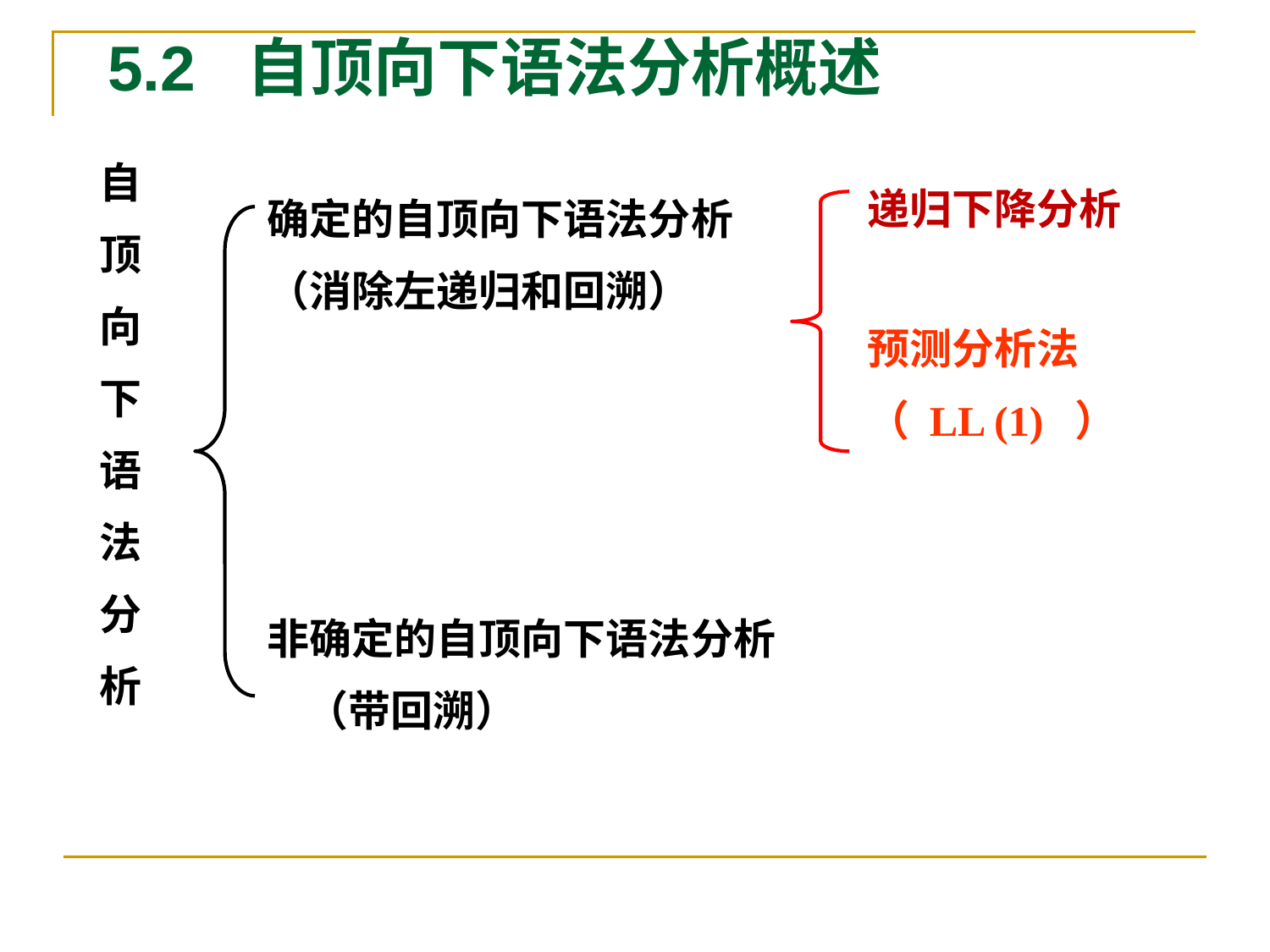

# 5.2  自顶向下语法分析概述

自
顶
向
下
语
法
分
析
递归下降分析
确定的自顶向下语法分析
（消除左递归和回溯）

预测分析法
（ LL (1)  ）
非确定的自顶向下语法分析
   （带回溯）
14